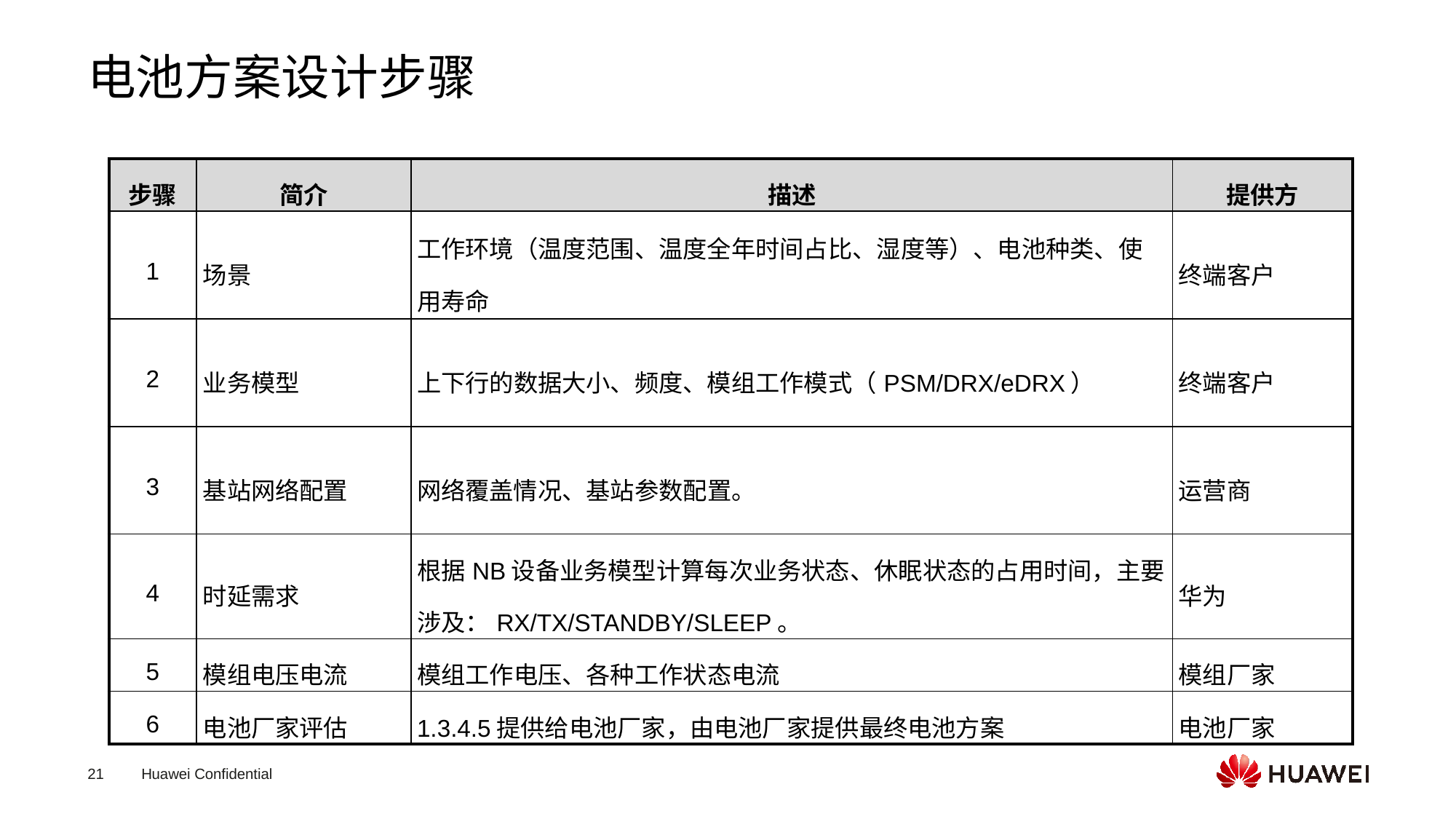

# 电池方案设计步骤
| 步骤 | 简介 | 描述 | 提供方 |
| --- | --- | --- | --- |
| 1 | 场景 | 工作环境（温度范围、温度全年时间占比、湿度等）、电池种类、使用寿命 | 终端客户 |
| 2 | 业务模型 | 上下行的数据大小、频度、模组工作模式（PSM/DRX/eDRX） | 终端客户 |
| 3 | 基站网络配置 | 网络覆盖情况、基站参数配置。 | 运营商 |
| 4 | 时延需求 | 根据NB设备业务模型计算每次业务状态、休眠状态的占用时间，主要涉及：RX/TX/STANDBY/SLEEP。 | 华为 |
| 5 | 模组电压电流 | 模组工作电压、各种工作状态电流 | 模组厂家 |
| 6 | 电池厂家评估 | 1.3.4.5提供给电池厂家，由电池厂家提供最终电池方案 | 电池厂家 |